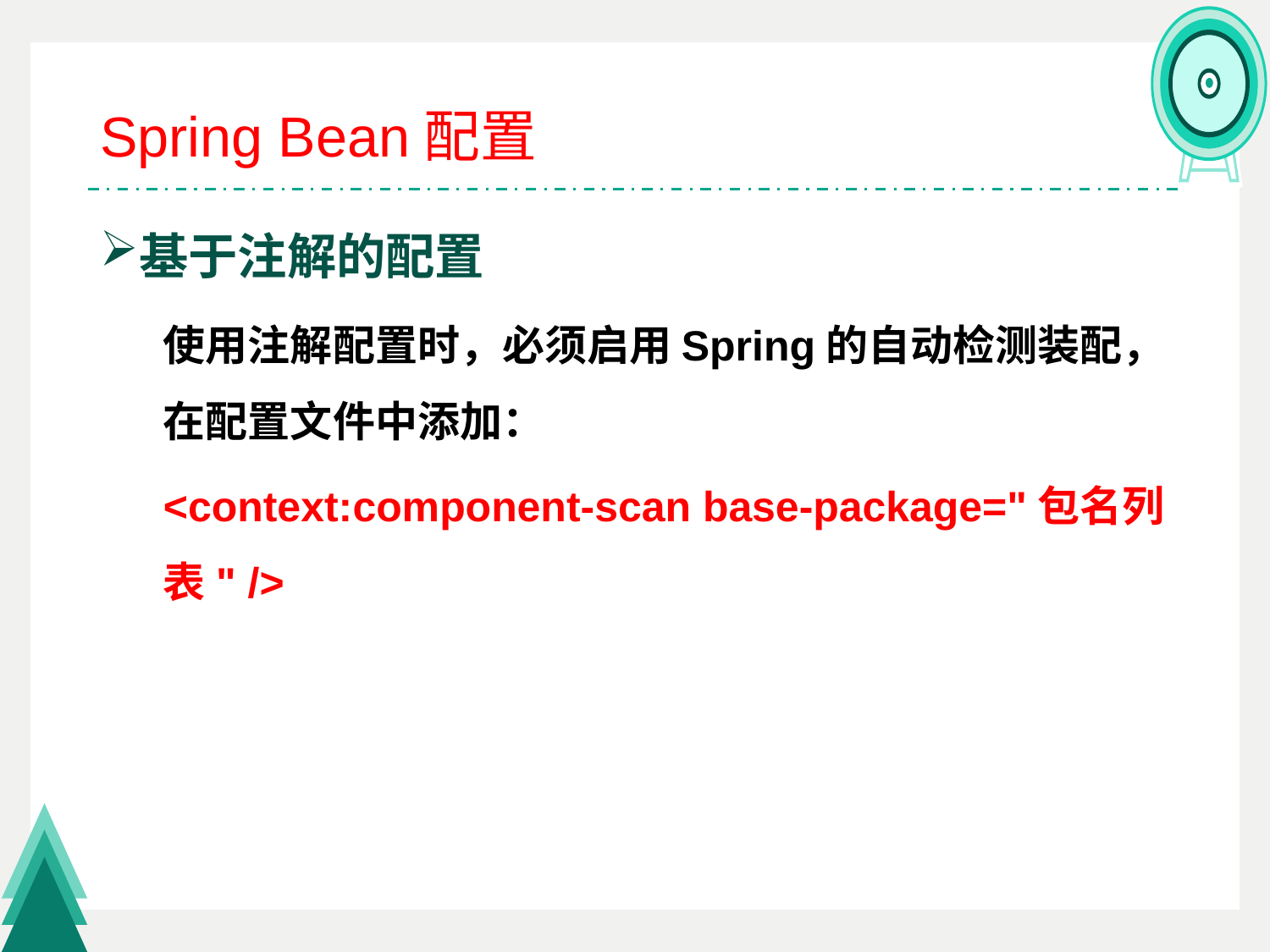

# Spring Bean配置
基于注解的配置
使用注解配置时，必须启用Spring的自动检测装配，在配置文件中添加：
<context:component-scan base-package="包名列表" />